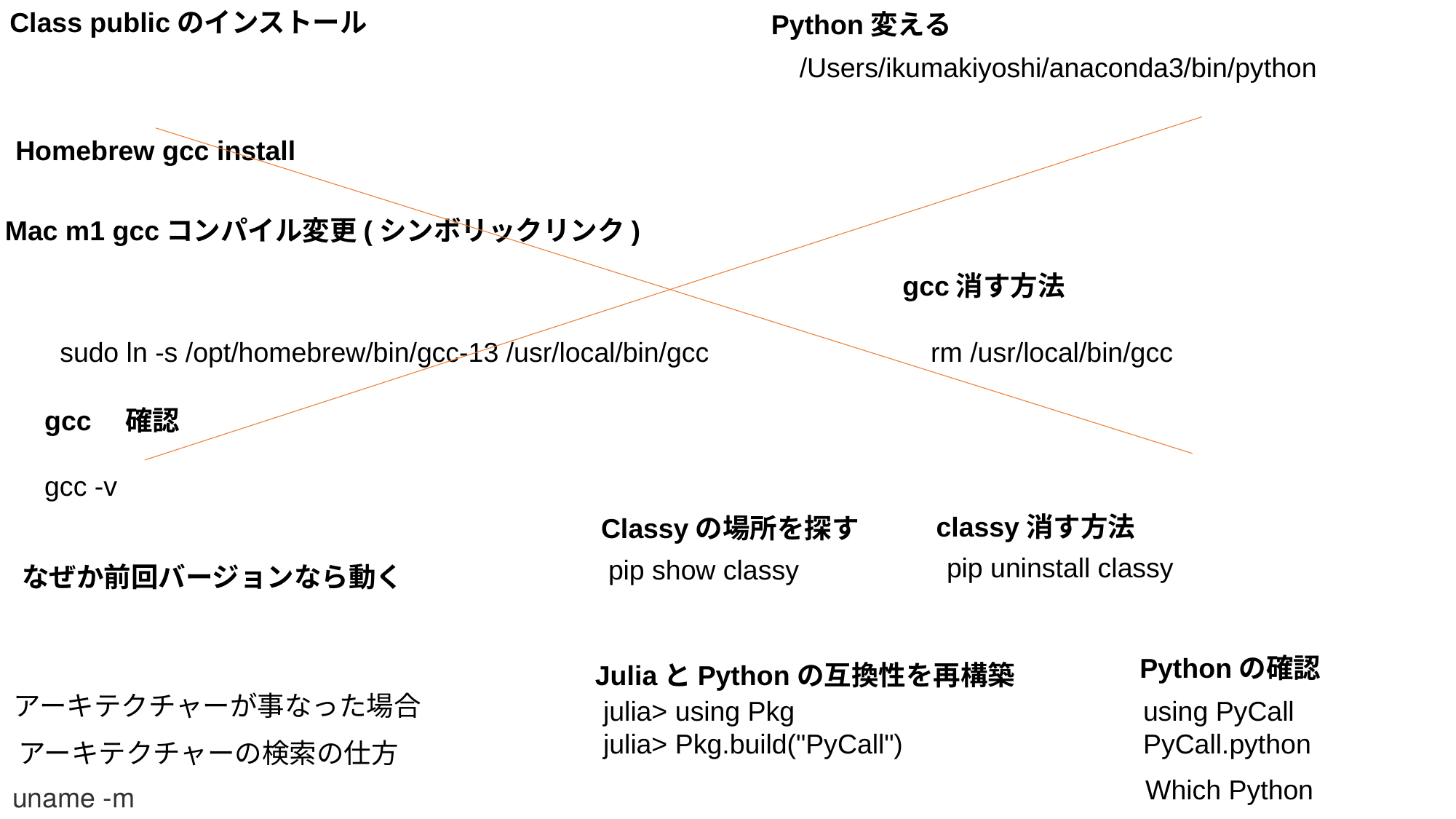

Class publicのインストール
Python変える
/Users/ikumakiyoshi/anaconda3/bin/python
Homebrew gcc install
Mac m1 gccコンパイル変更(シンボリックリンク)
gcc消す方法
 sudo ln -s /opt/homebrew/bin/gcc-13 /usr/local/bin/gcc
 rm /usr/local/bin/gcc
　gcc　確認

　gcc -v
classy消す方法
Classyの場所を探す
pip uninstall classy
pip show classy
なぜか前回バージョンなら動く
Pythonの確認
JuliaとPythonの互換性を再構築
アーキテクチャーが事なった場合
julia> using Pkg
julia> Pkg.build("PyCall")
using PyCall
PyCall.python
アーキテクチャーの検索の仕方
Which Python
uname -m